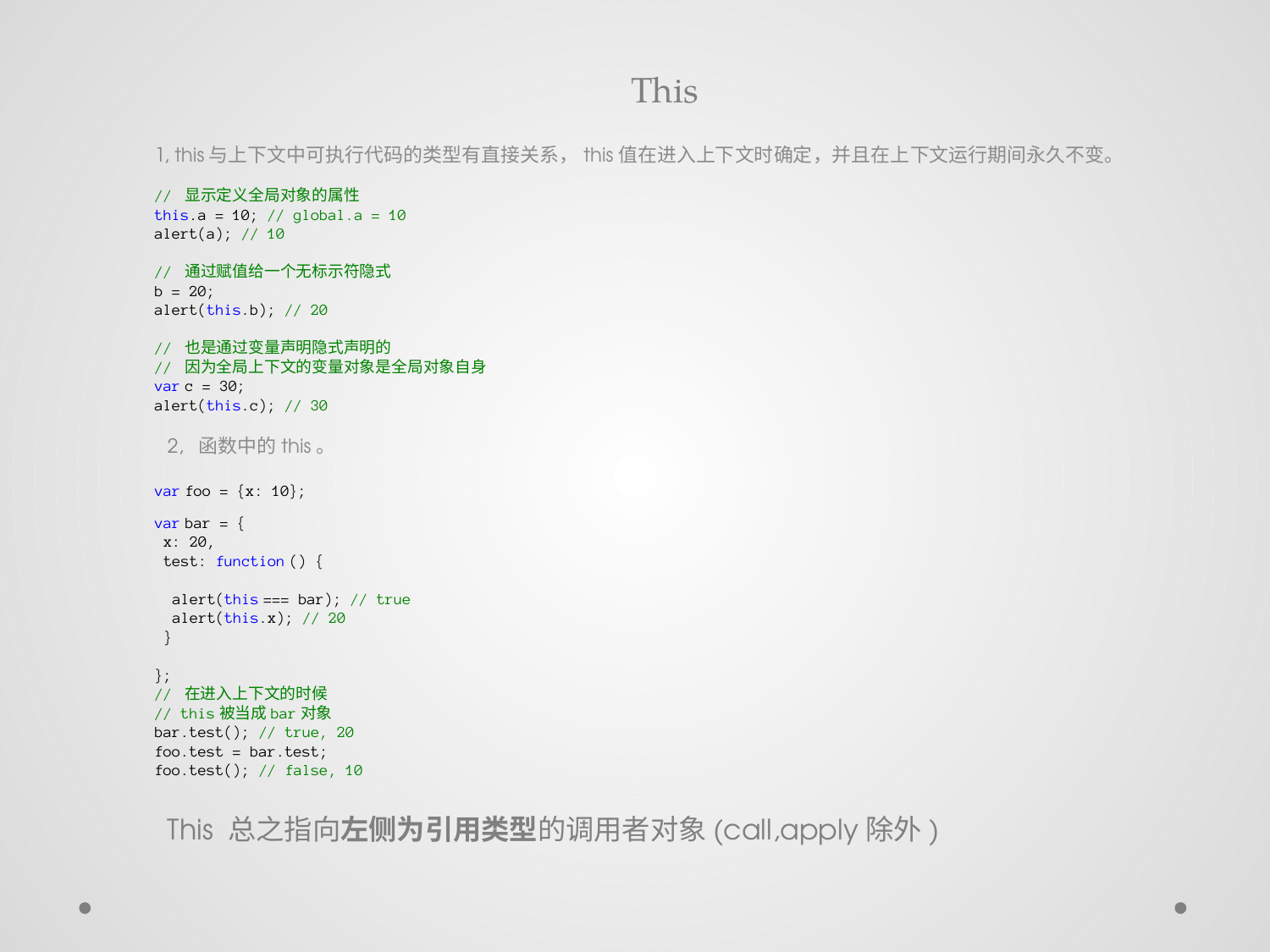

# This
1, this与上下文中可执行代码的类型有直接关系，this值在进入上下文时确定，并且在上下文运行期间永久不变。

// 显示定义全局对象的属性
this.a = 10; // global.a = 10
alert(a); // 10

// 通过赋值给一个无标示符隐式
b = 20;
alert(this.b); // 20

// 也是通过变量声明隐式声明的
// 因为全局上下文的变量对象是全局对象自身
var c = 30;
alert(this.c); // 30

2,  函数中的this。

var foo = {x: 10};

var bar = {
  x: 20,
  test: function () {

    alert(this === bar); // true
    alert(this.x); // 20
  }

};
// 在进入上下文的时候
// this被当成bar对象
bar.test(); // true, 20
foo.test = bar.test;
foo.test(); // false, 10
This 总之指向左侧为引用类型的调用者对象(call,apply除外)